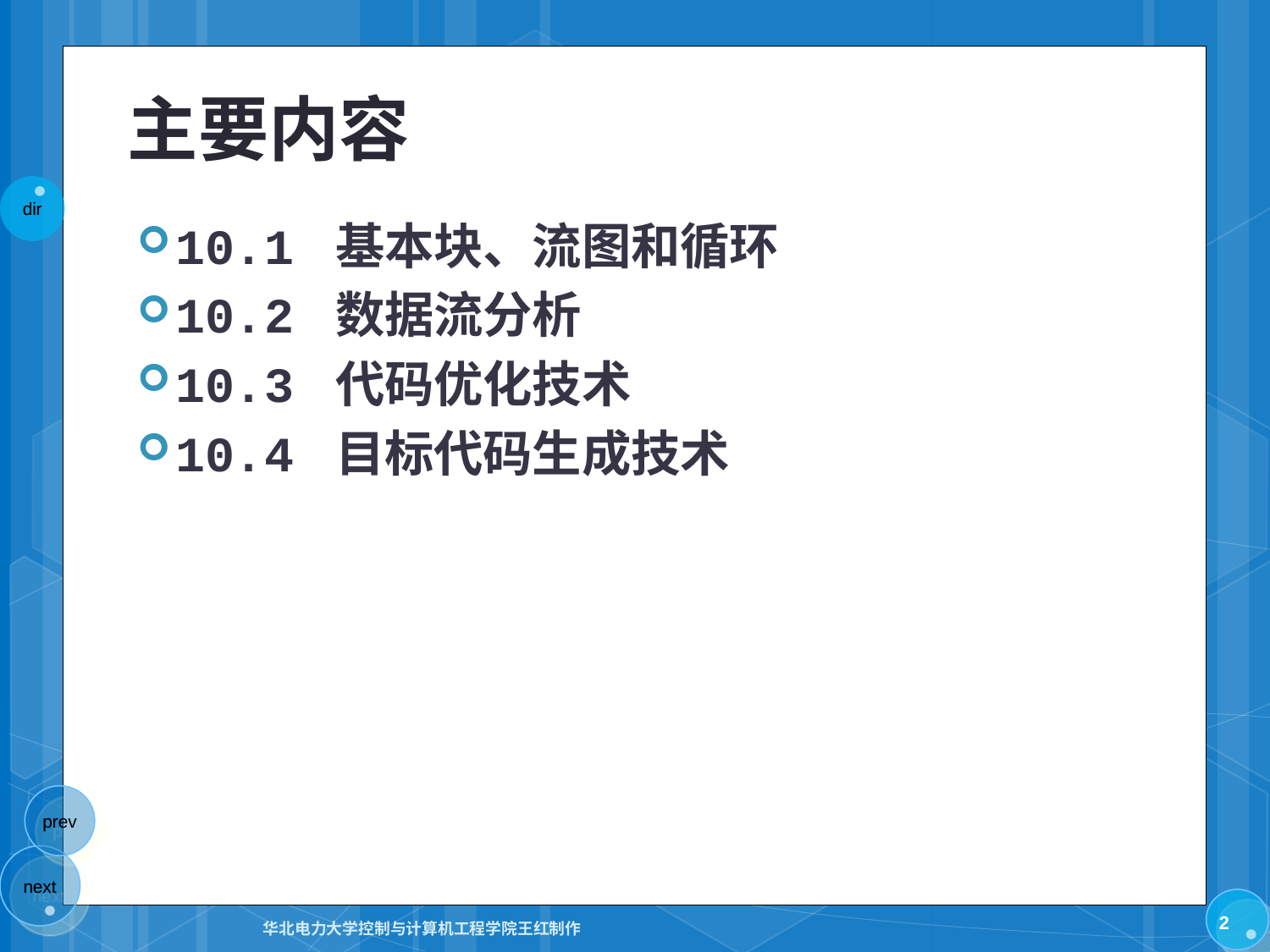

# 主要内容
10.1 基本块、流图和循环
10.2 数据流分析
10.3 代码优化技术
10.4 目标代码生成技术
2
华北电力大学控制与计算机工程学院王红制作